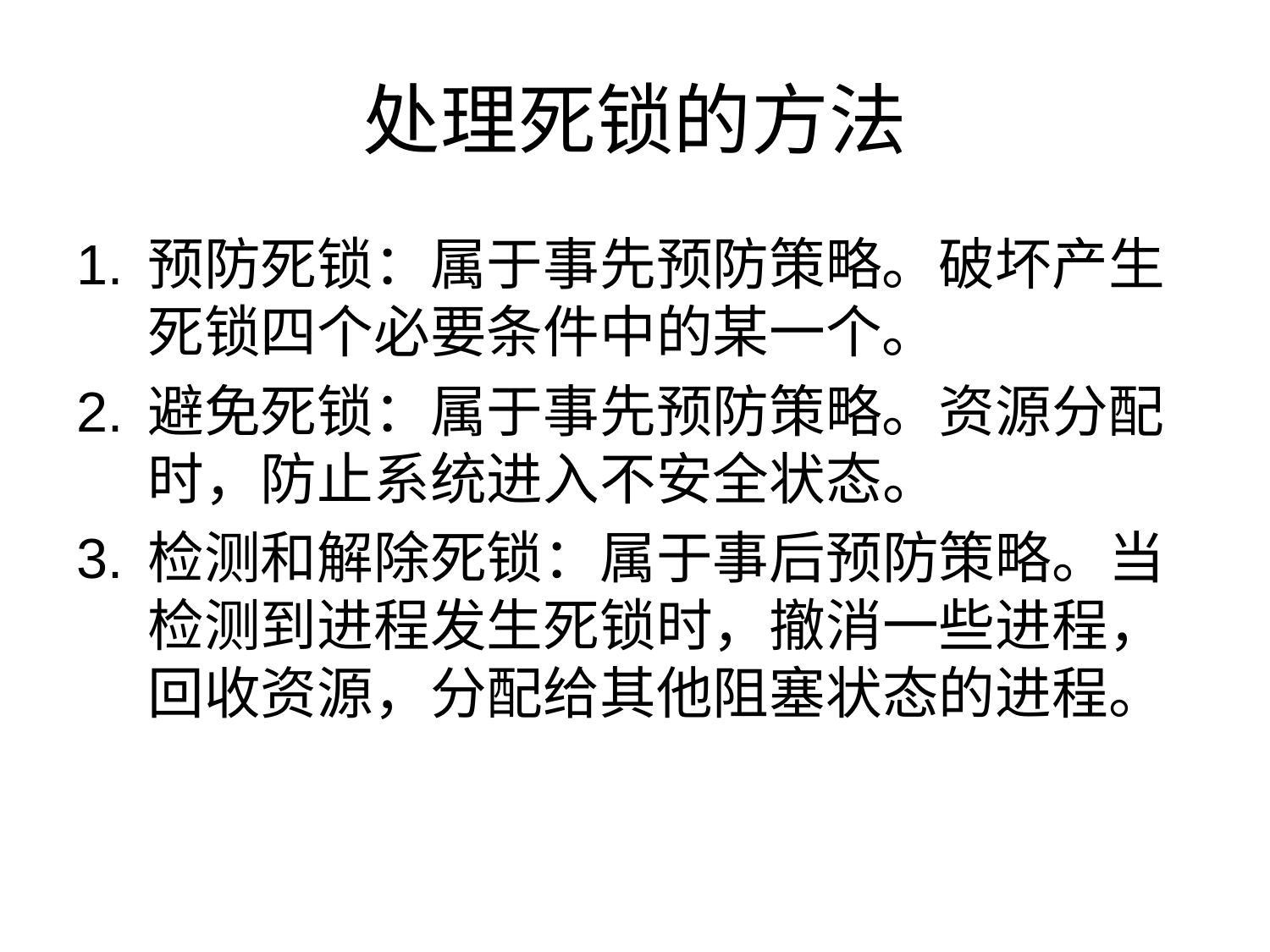

# 处理死锁的方法
预防死锁：属于事先预防策略。破坏产生死锁四个必要条件中的某一个。
避免死锁：属于事先预防策略。资源分配时，防止系统进入不安全状态。
检测和解除死锁：属于事后预防策略。当检测到进程发生死锁时，撤消一些进程，回收资源，分配给其他阻塞状态的进程。